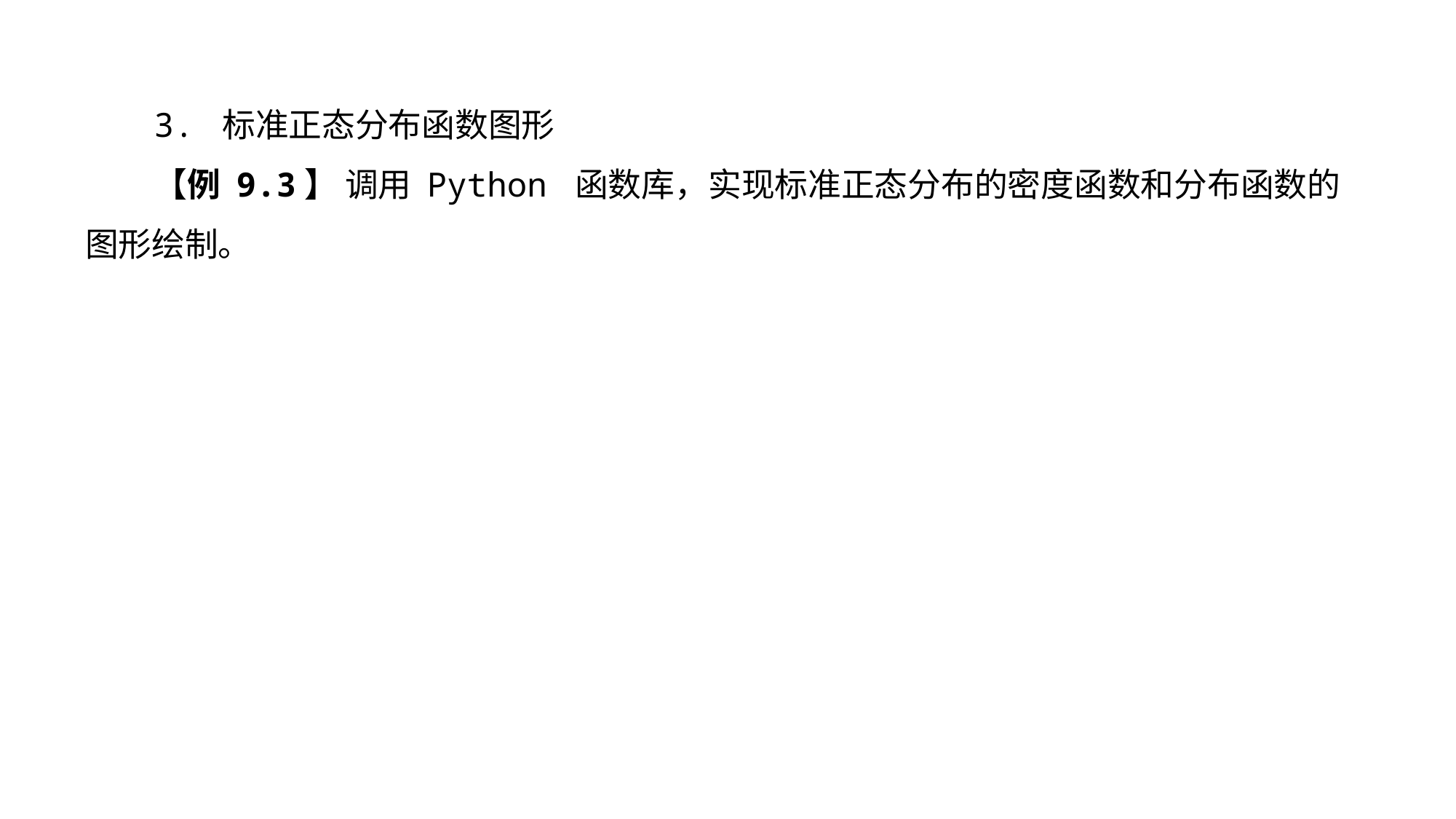

3. 标准正态分布函数图形
【例 9.3】 调用 Python 函数库，实现标准正态分布的密度函数和分布函数的图形绘制。